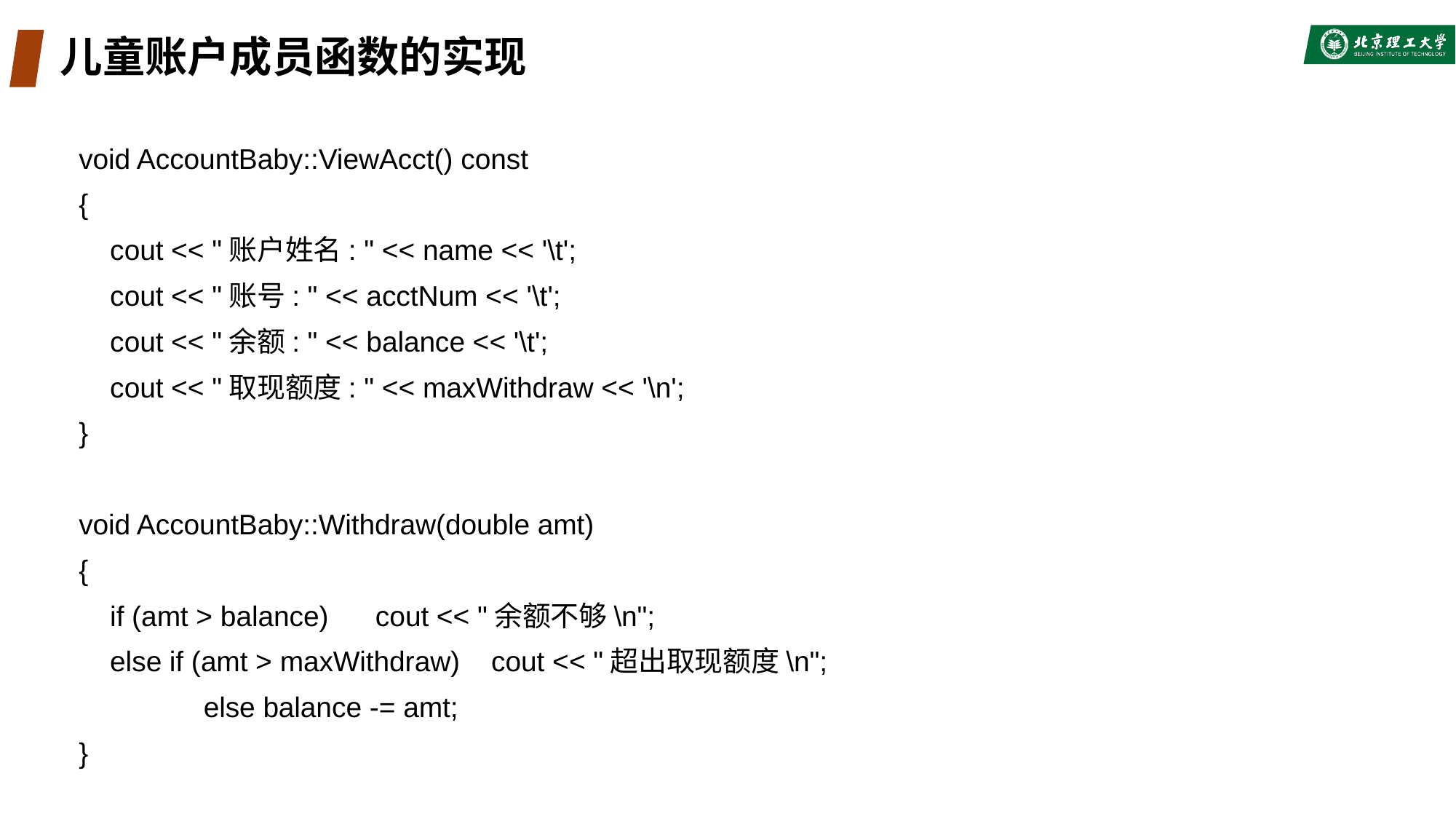

# 儿童账户成员函数的实现
void AccountBaby::ViewAcct() const
{
    cout << "账户姓名: " << name << '\t';
    cout << "账号: " << acctNum << '\t';
    cout << "余额: " << balance << '\t';
    cout << "取现额度: " << maxWithdraw << '\n';
}

void AccountBaby::Withdraw(double amt)
{
    if (amt > balance)      cout << "余额不够\n";
    else if (amt > maxWithdraw)    cout << "超出取现额度\n";
	  else balance -= amt;
}